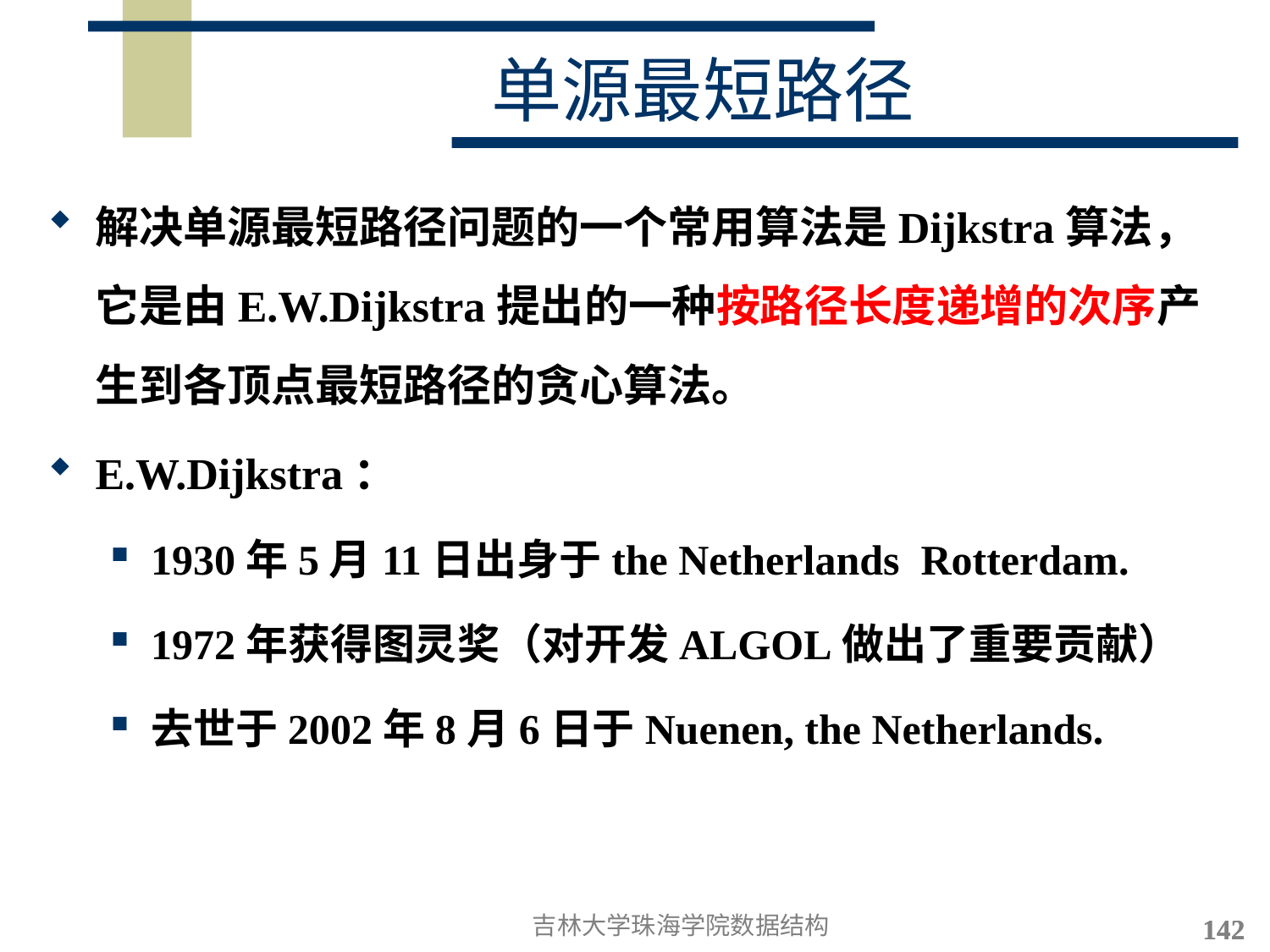

# 单源最短路径
解决单源最短路径问题的一个常用算法是Dijkstra算法，它是由E.W.Dijkstra提出的一种按路径长度递增的次序产生到各顶点最短路径的贪心算法。
E.W.Dijkstra：
1930年5月11日出身于the Netherlands  Rotterdam.
1972年获得图灵奖（对开发ALGOL做出了重要贡献）
去世于2002年8月6日于Nuenen, the Netherlands.

吉林大学珠海学院数据结构